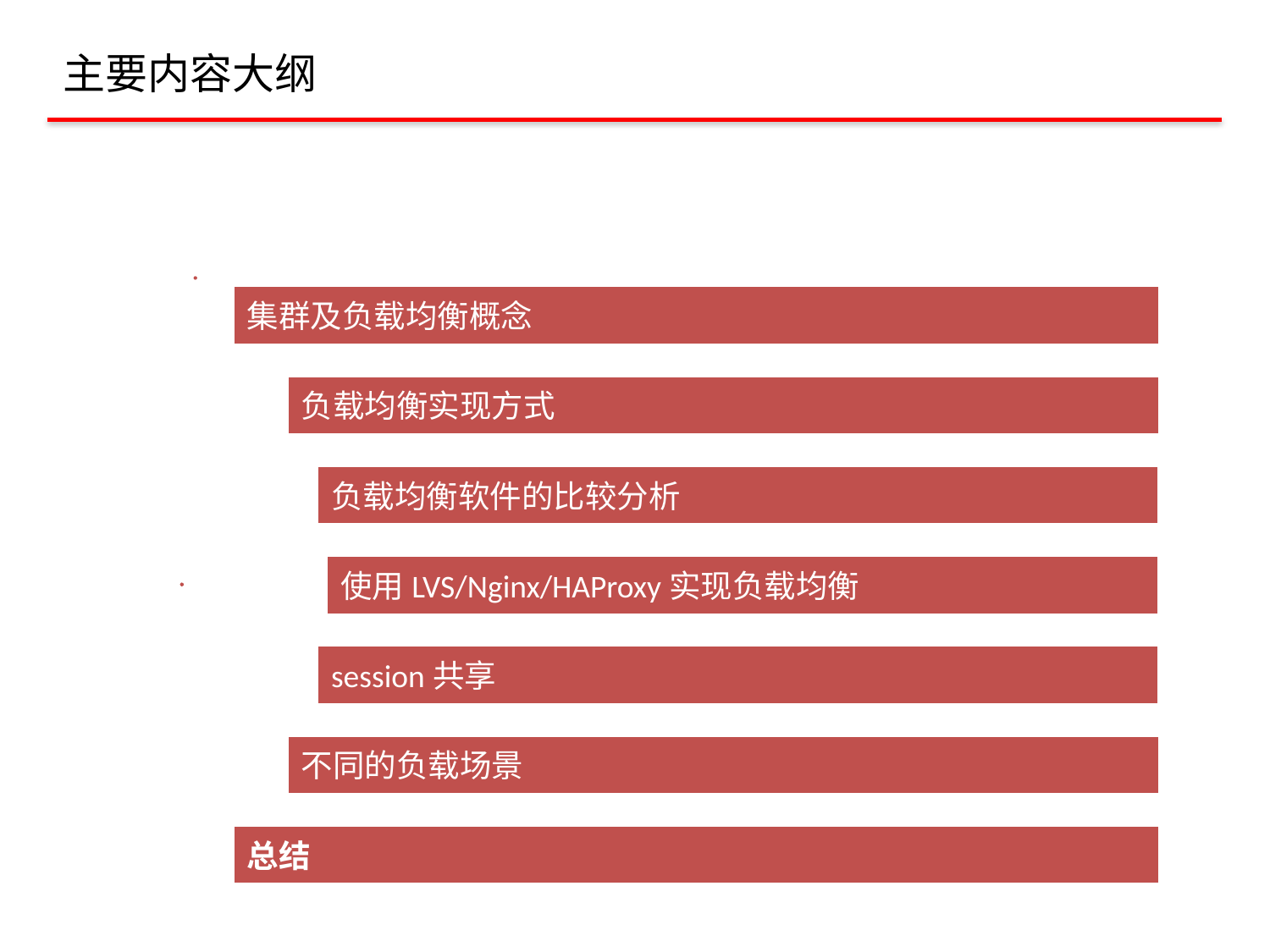

主要内容大纲
负载均衡软件的比较分析
集群及负载均衡概念
负载均衡实现方式
总结
使用LVS/Nginx/HAProxy实现负载均衡
session共享
不同的负载场景